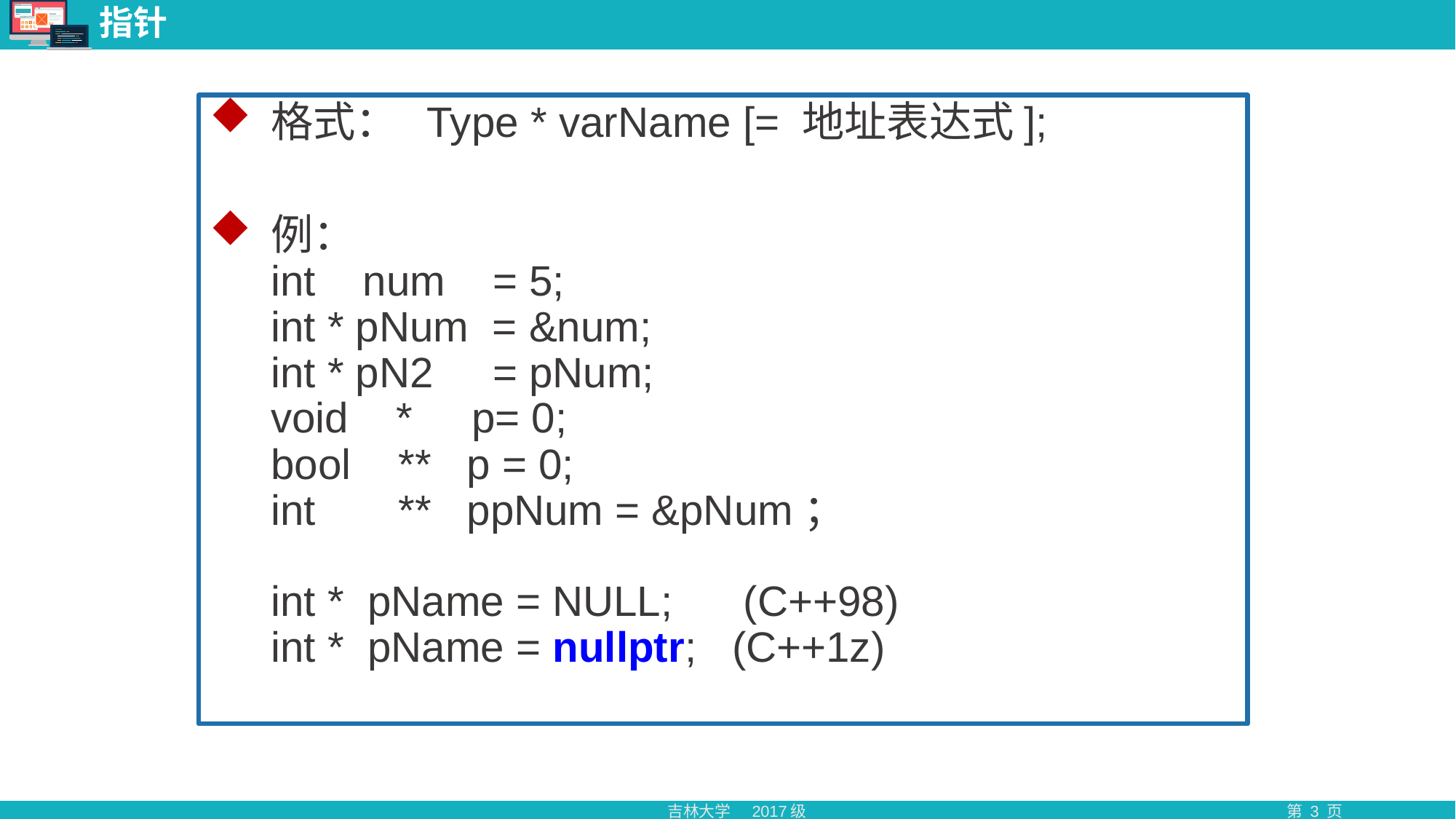

# 指针
格式：  Type * varName [= 地址表达式];

例：
int    num    = 5;
int * pNum  = &num;
int * pN2     = pNum;
void    *     p= 0;
bool    **   p = 0;
int       **   ppNum = &pNum；
int *  pName = NULL;      (C++98)
int *  pName = nullptr;   (C++1z)